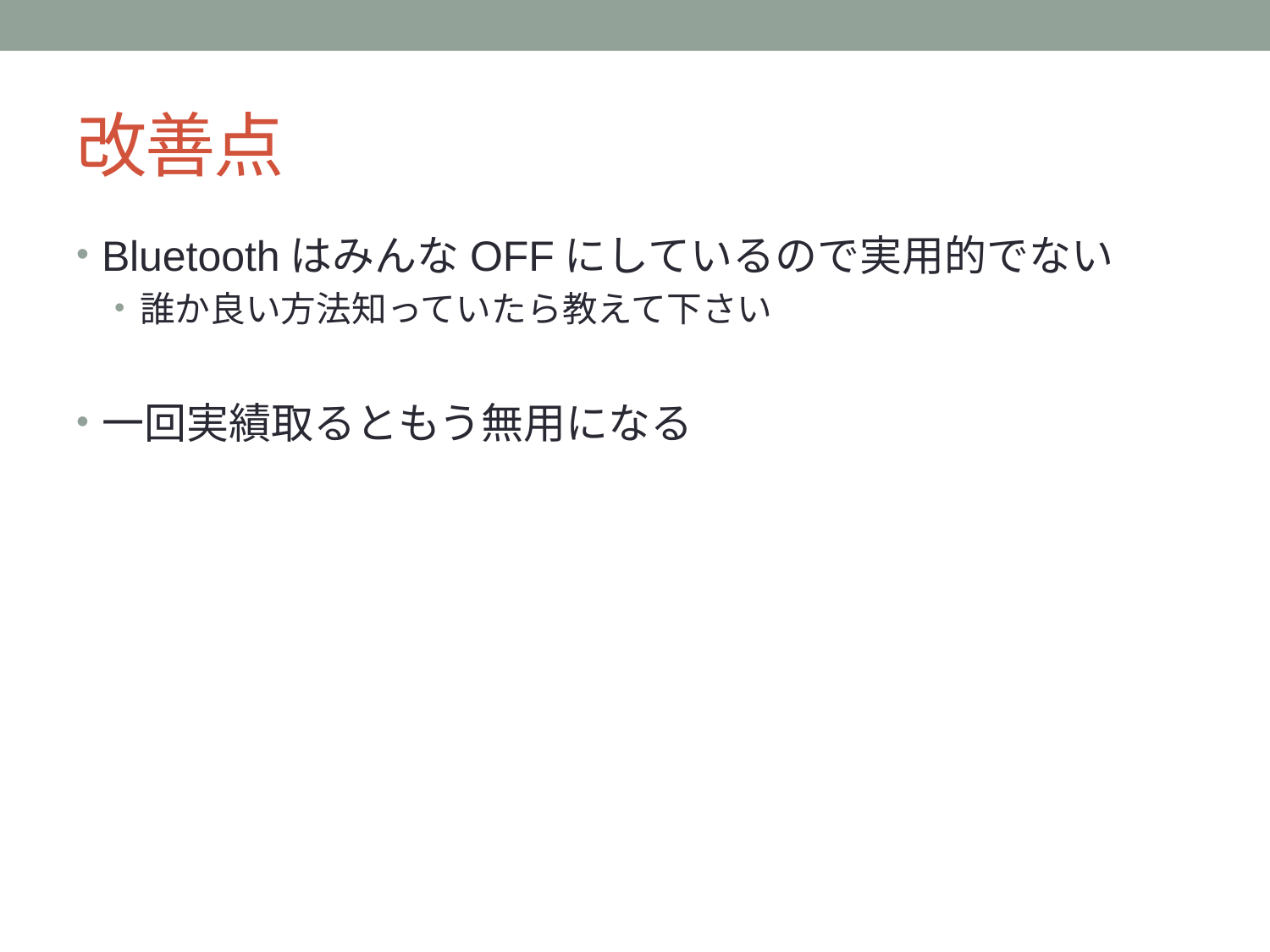

# 改善点
BluetoothはみんなOFFにしているので実用的でない
誰か良い方法知っていたら教えて下さい

一回実績取るともう無用になる